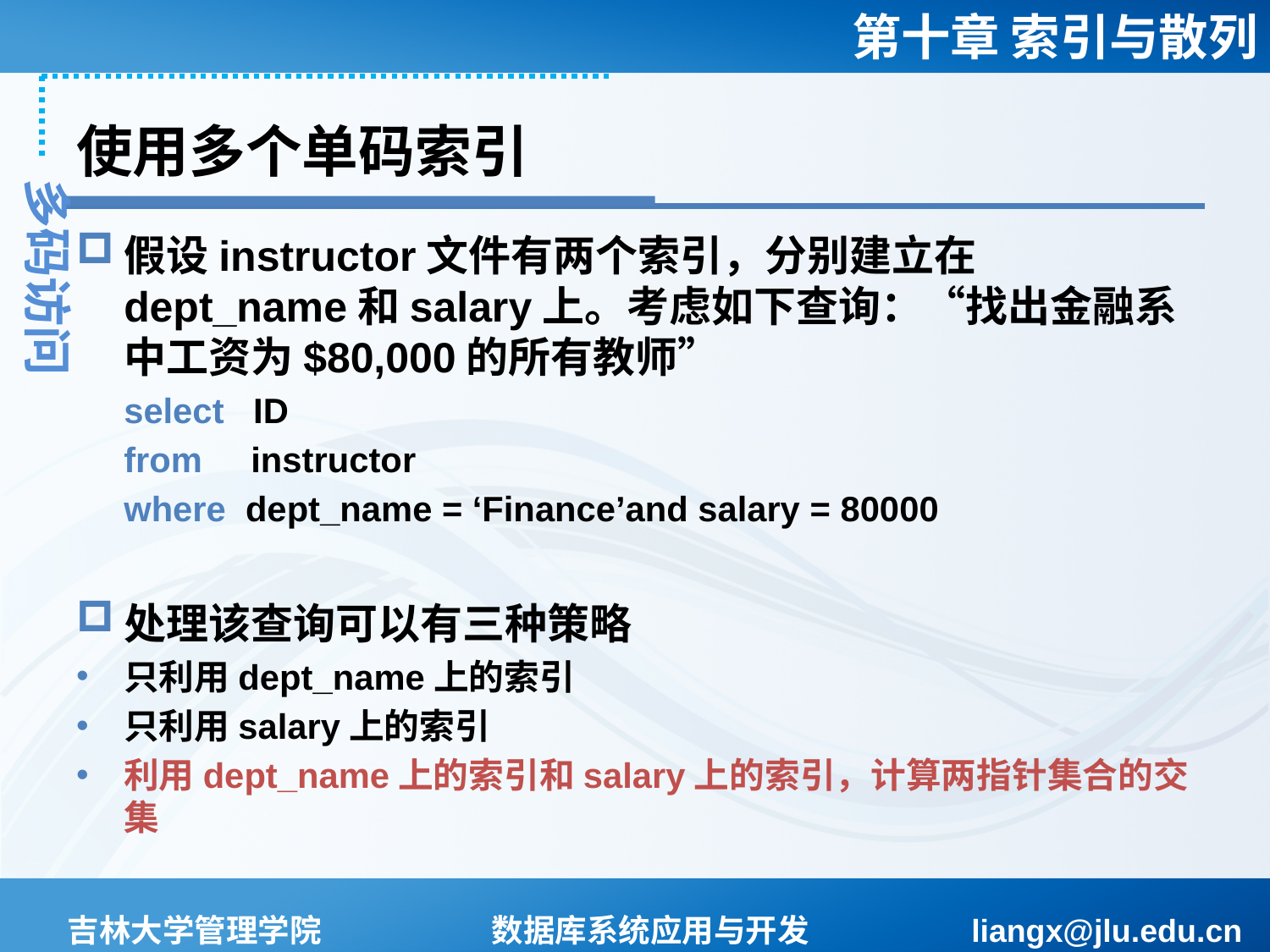

# 使用多个单码索引
多码访问

假设instructor文件有两个索引，分别建立在dept_name和salary上。考虑如下查询：“找出金融系中工资为$80,000的所有教师”
	select   ID
	from     instructor
	where  dept_name = ‘Finance’and salary = 80000

处理该查询可以有三种策略
只利用dept_name上的索引
只利用salary上的索引
利用dept_name上的索引和salary上的索引，计算两指针集合的交集